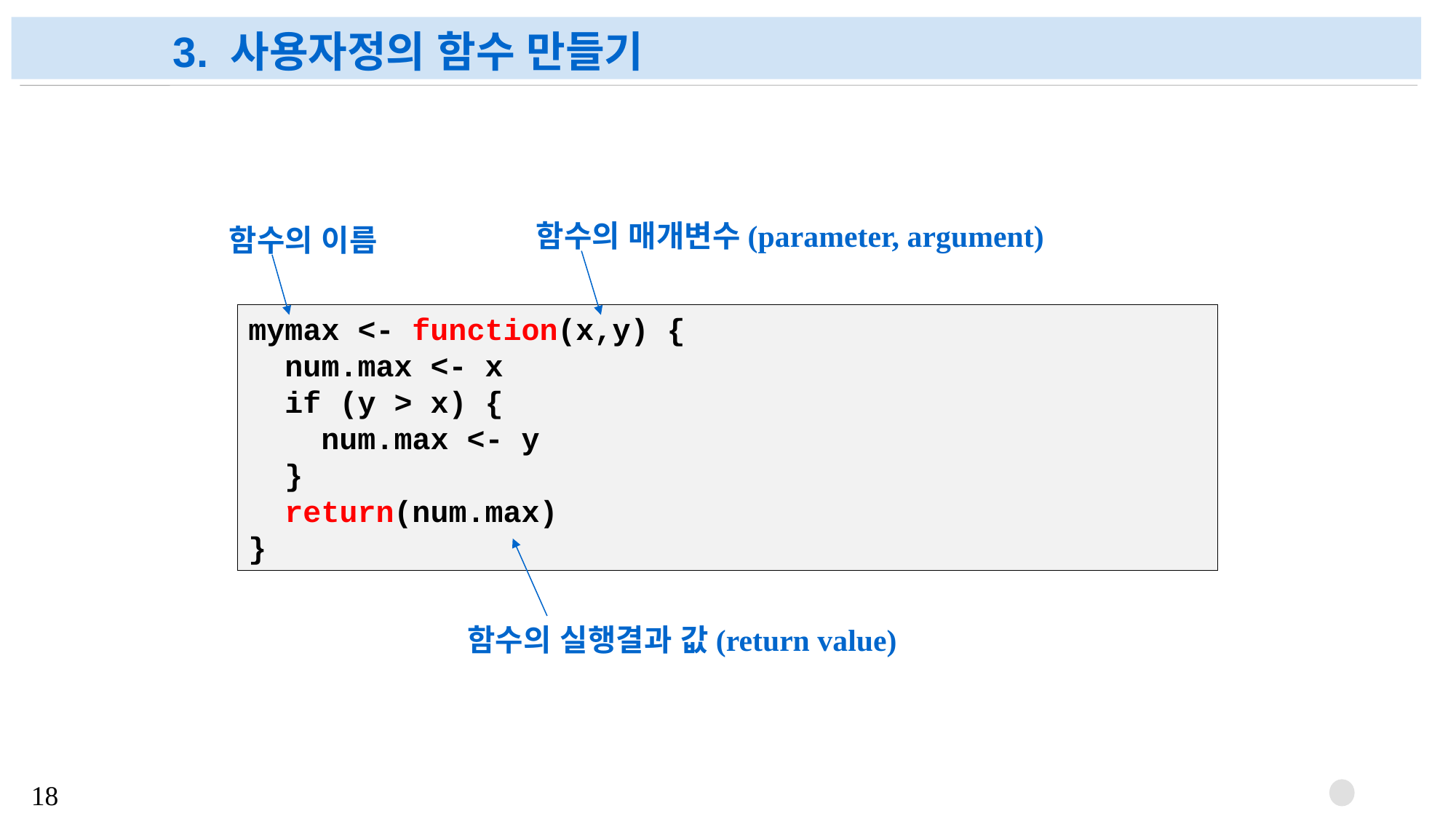

# 3. 사용자정의 함수 만들기

함수의 매개변수(parameter, argument)
함수의 이름
mymax <- function(x,y) {
  num.max <- x
  if (y > x) {
    num.max <- y
  }
  return(num.max)
}
함수의 실행결과 값(return value)